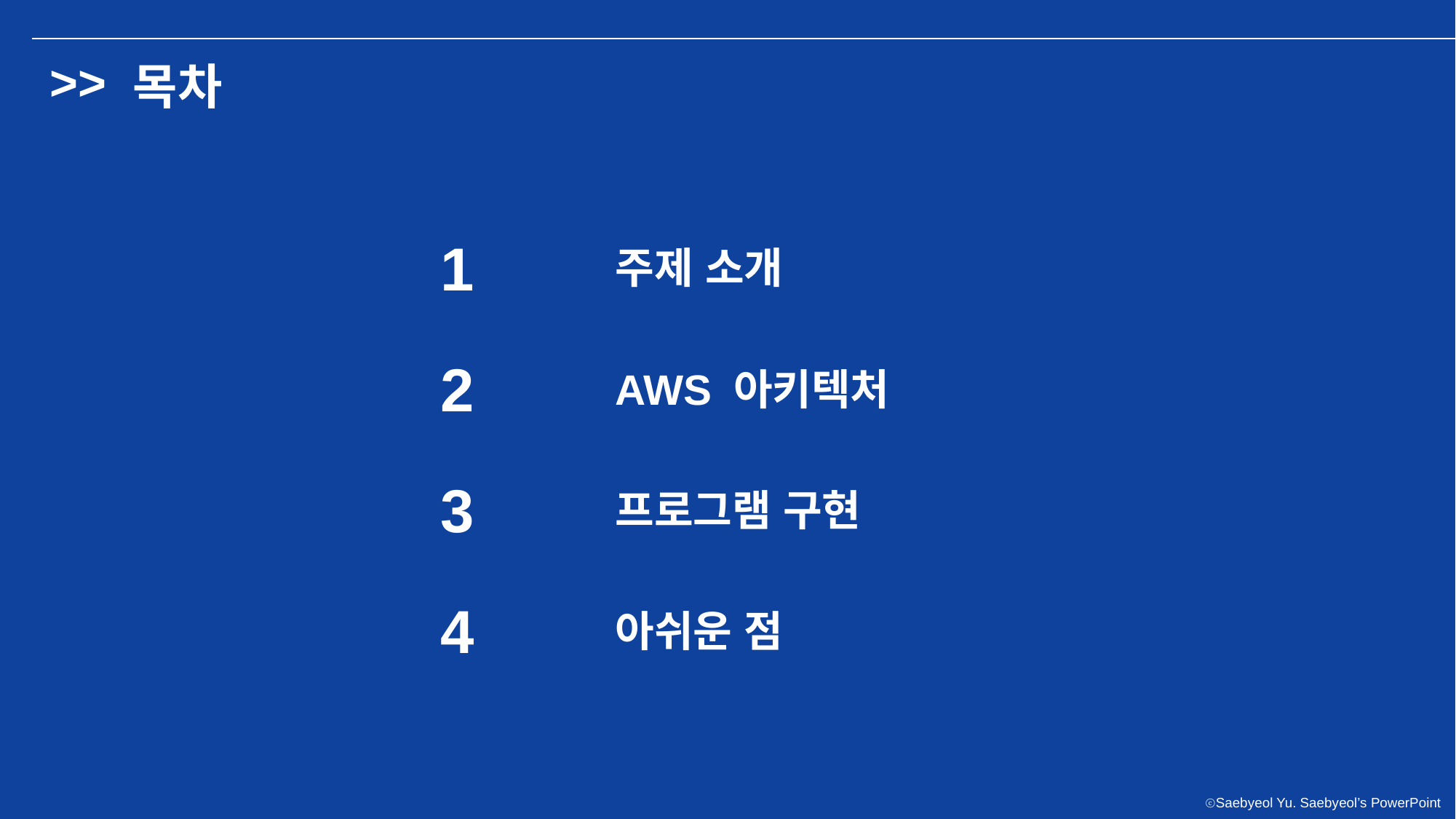

>>
목차
1
주제 소개
2
AWS 아키텍처
3
프로그램 구현
4
아쉬운 점